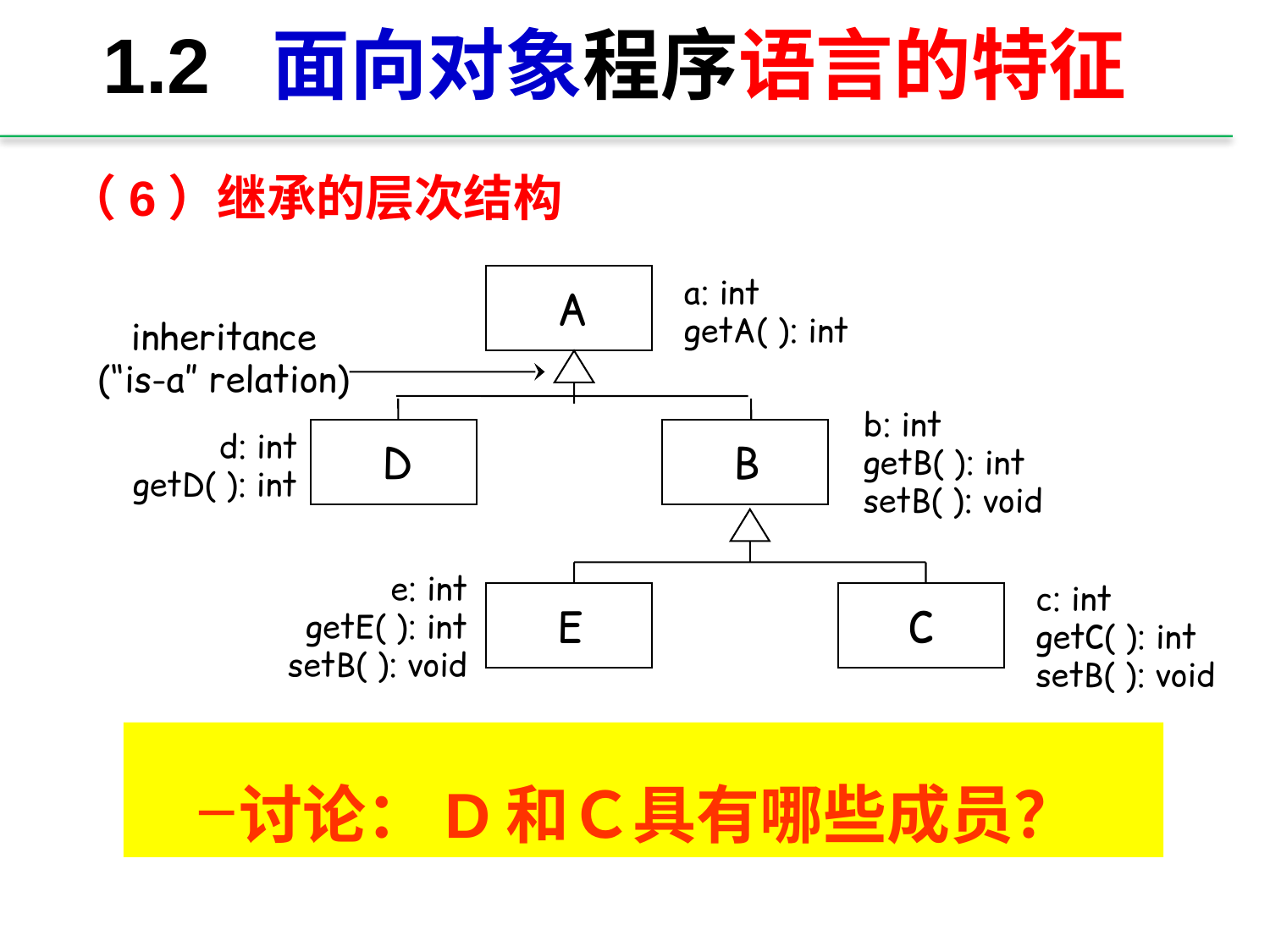

1.2  面向对象程序语言的特征
# （6）继承的层次结构

 a: int
 getA( ): int
A
inheritance
(“is-a” relation)

 b: int
 getB( ): int
 setB( ): void
 d: int
getD( ): int

D
B

 e: int
 getE( ): int
setB( ): void

 c: int
 getC( ): int
 setB( ): void

E
C

讨论：D和Ｃ具有哪些成员？